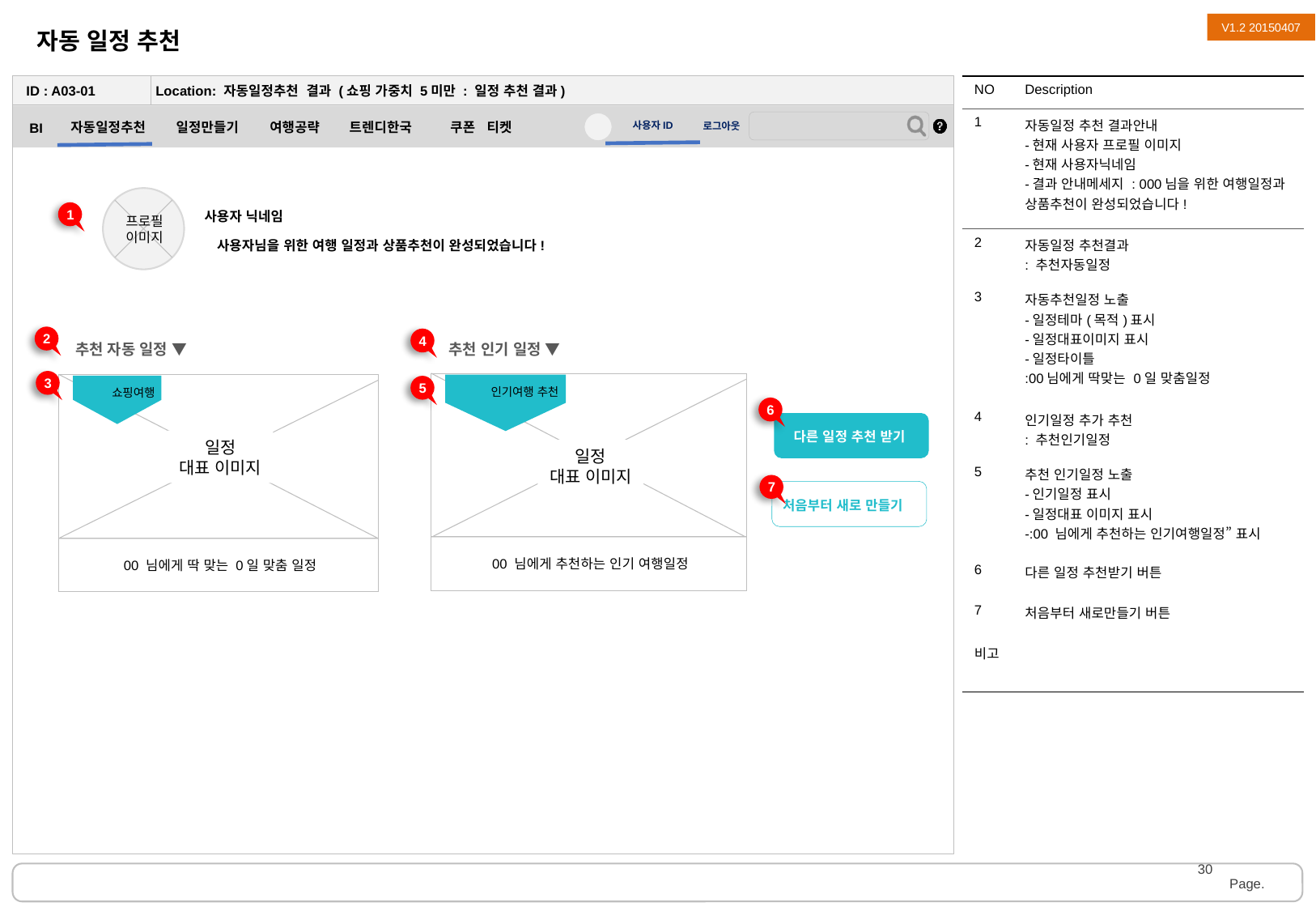

자동 일정 추천
V1.2 20150407
ID : A03-01
Location: 자동일정추천  결과 (쇼핑 가중치 5미만 : 일정 추천 결과)
| NO | Description |
| --- | --- |
| 1 | 자동일정 추천 결과안내 -현재 사용자 프로필 이미지 -현재 사용자닉네임 -결과 안내메세지 : 000님을 위한 여행일정과 상품추천이 완성되었습니다! |
| 2 | 자동일정 추천결과 : 추천자동일정 |
| 3 | 자동추천일정 노출 -일정테마(목적)표시 -일정대표이미지 표시 -일정타이틀 :00님에게 딱맞는 0일 맞춤일정 |
| 4 | 인기일정 추가 추천 : 추천인기일정 |
| 5 | 추천 인기일정 노출 -인기일정 표시 -일정대표 이미지 표시 -:00 님에게 추천하는 인기여행일정” 표시 |
| 6 | 다른 일정 추천받기 버튼 |
| 7 | 처음부터 새로만들기 버튼 |
| 비고 |  |

사용자 닉네임
사용자님을 위한 여행 일정과 상품추천이 완성되었습니다!
1
프로필
이미지
2
4
추천 자동 일정 ▼
추천 인기 일정 ▼
3

일정
대표 이미지

00 님에게 추천하는 인기 여행일정
인기여행 추천

일정
대표 이미지

00 님에게 딱 맞는 0일 맞춤 일정
쇼핑여행
5
6

다른 일정 추천 받기
7

처음부터 새로 만들기
30